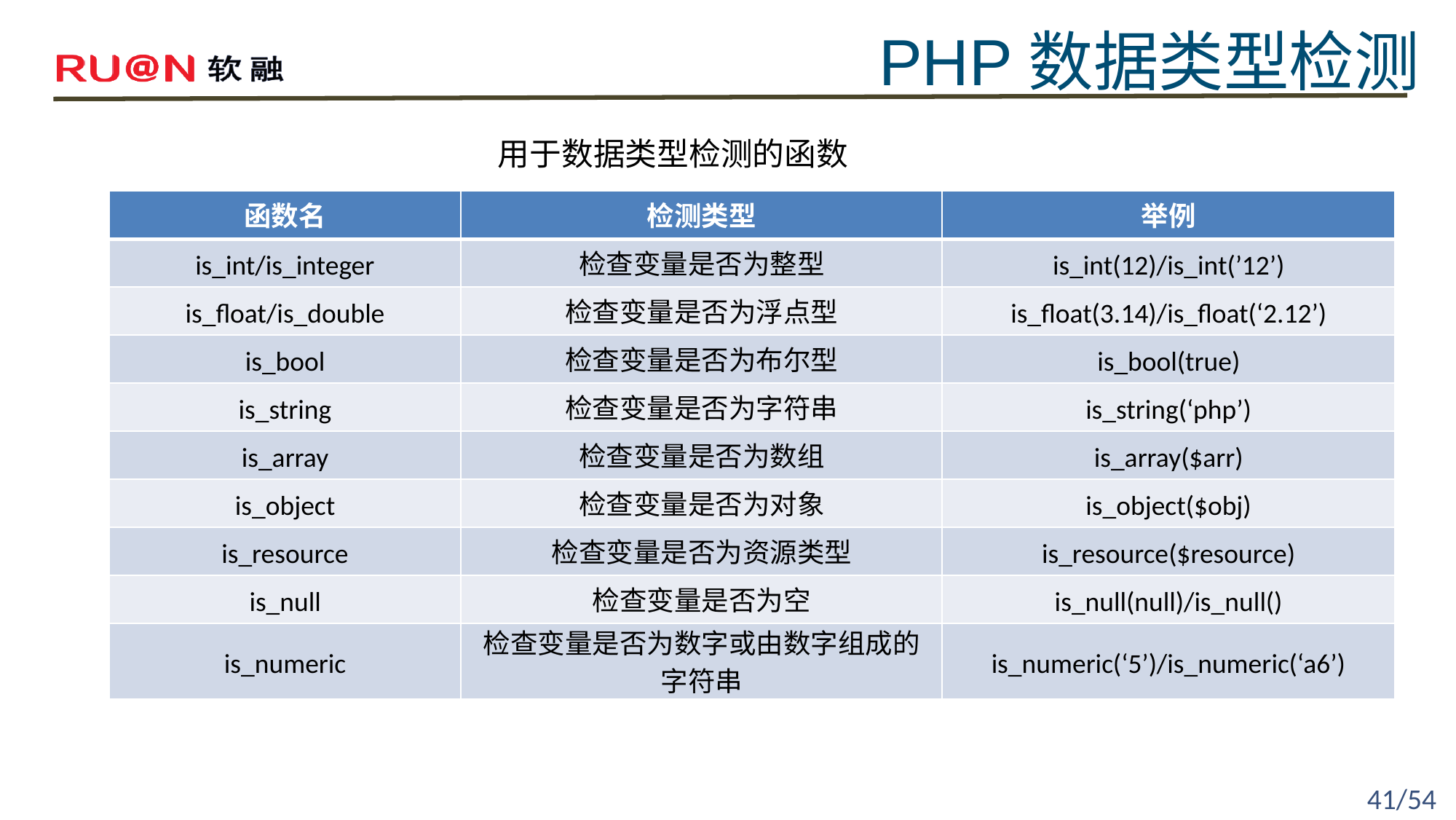

PHP数据类型检测
    用于数据类型检测的函数
现在我们需要存储一些学生的各科成绩，并且可以随意取出任意一个学生的各科成绩，此数组该如何定义呢？
| 函数名 | 检测类型 | 举例 |
| --- | --- | --- |
| is\_int/is\_integer | 检查变量是否为整型 | is\_int(12)/is\_int(’12’) |
| is\_float/is\_double | 检查变量是否为浮点型 | is\_float(3.14)/is\_float(‘2.12’) |
| is\_bool | 检查变量是否为布尔型 | is\_bool(true) |
| is\_string | 检查变量是否为字符串 | is\_string(‘php’) |
| is\_array | 检查变量是否为数组 | is\_array($arr) |
| is\_object | 检查变量是否为对象 | is\_object($obj) |
| is\_resource | 检查变量是否为资源类型 | is\_resource($resource) |
| is\_null | 检查变量是否为空 | is\_null(null)/is\_null() |
| is\_numeric | 检查变量是否为数字或由数字组成的字符串 | is\_numeric(‘5’)/is\_numeric(‘a6’) |
41/54